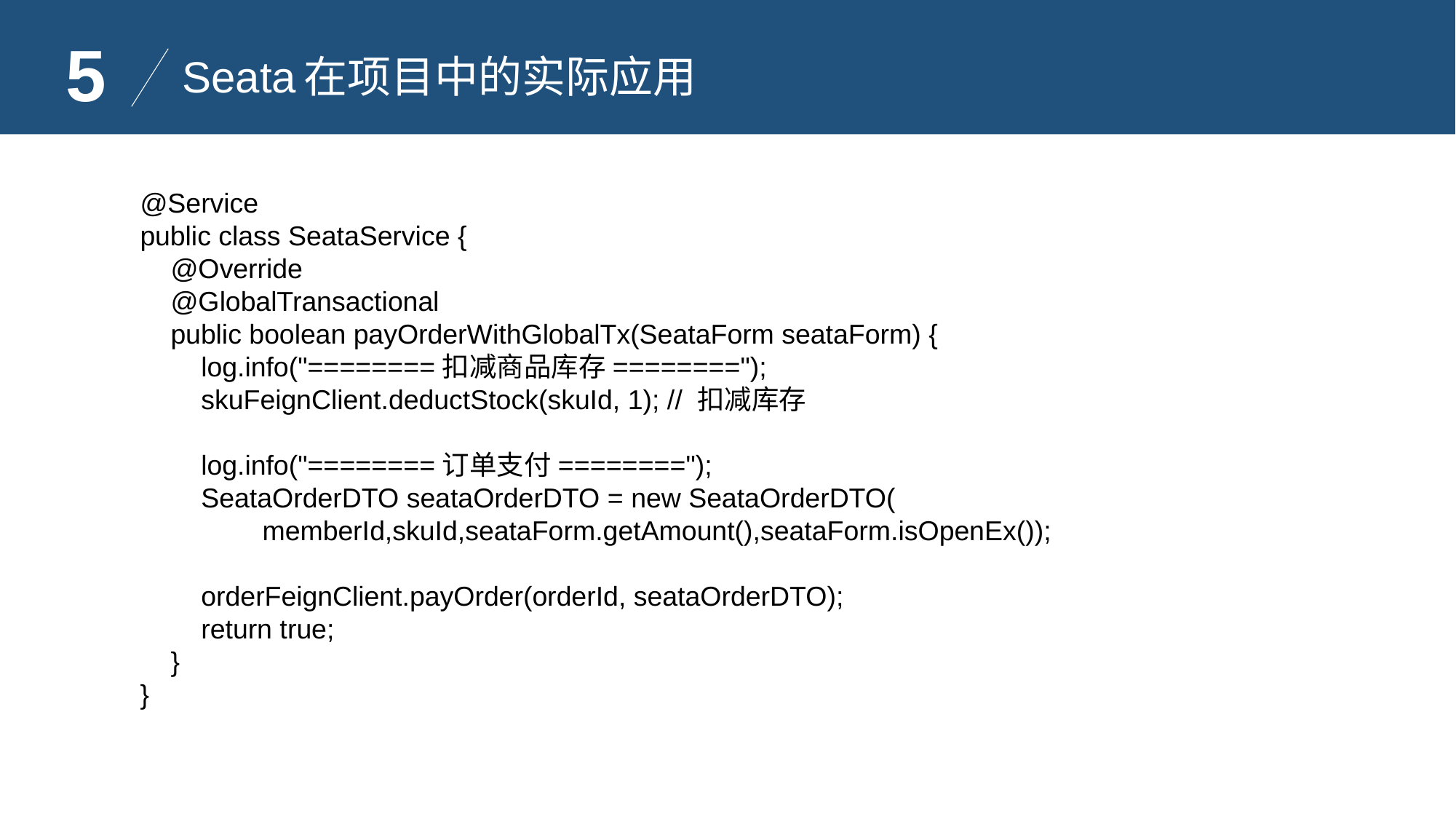

5
Seata在项目中的实际应用
@Service
public class SeataService {
    @Override
    @GlobalTransactional
    public boolean payOrderWithGlobalTx(SeataForm seataForm) {
        log.info("========扣减商品库存========");
        skuFeignClient.deductStock(skuId, 1); // 扣减库存

        log.info("========订单支付========");
        SeataOrderDTO seataOrderDTO = new SeataOrderDTO(
                memberId,skuId,seataForm.getAmount(),seataForm.isOpenEx());

        orderFeignClient.payOrder(orderId, seataOrderDTO);
        return true;
    }
}